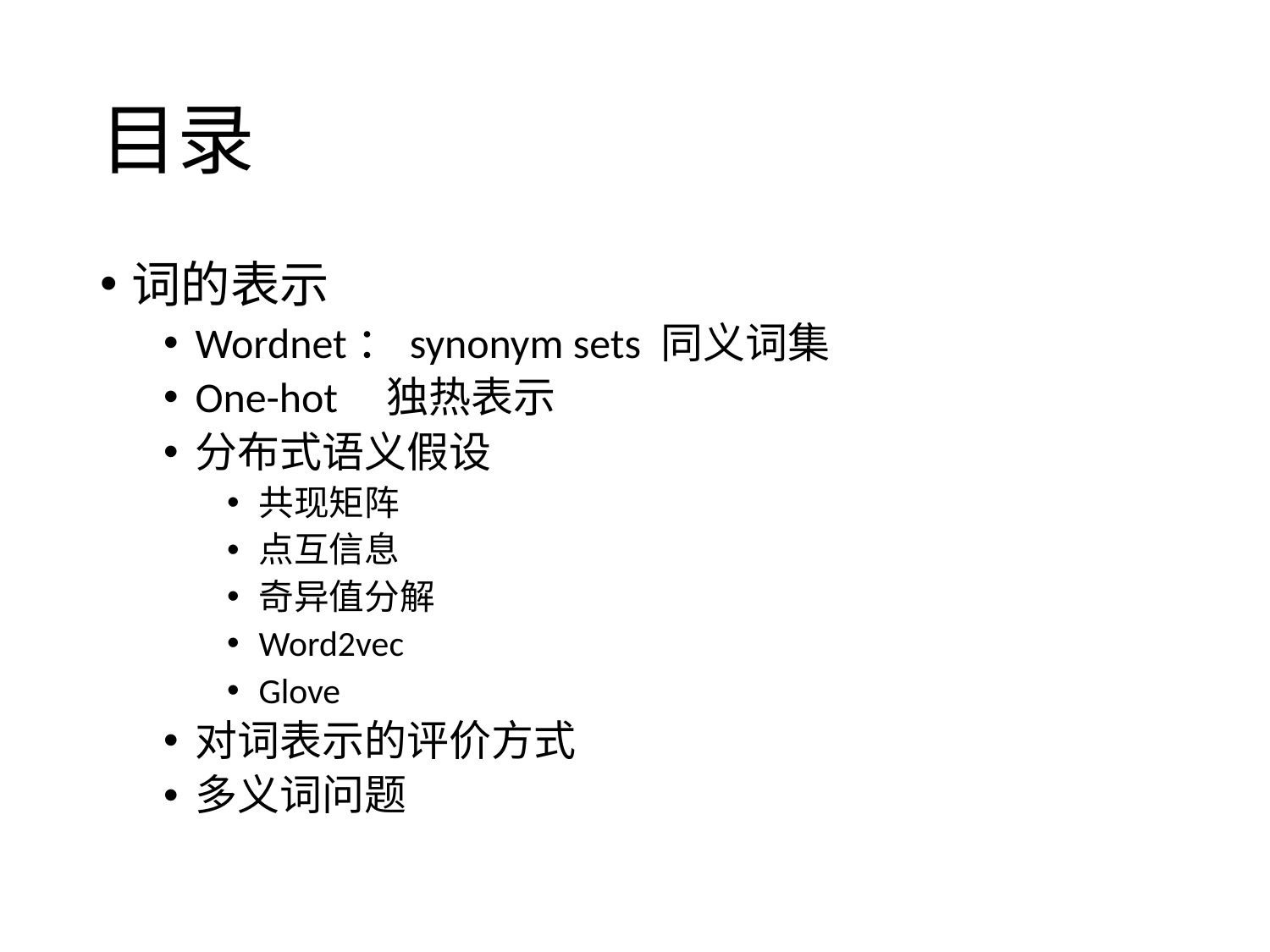

# 目录
词的表示
Wordnet：synonym sets 同义词集
One-hot    独热表示
分布式语义假设
共现矩阵
点互信息
奇异值分解
Word2vec
Glove
对词表示的评价方式
多义词问题